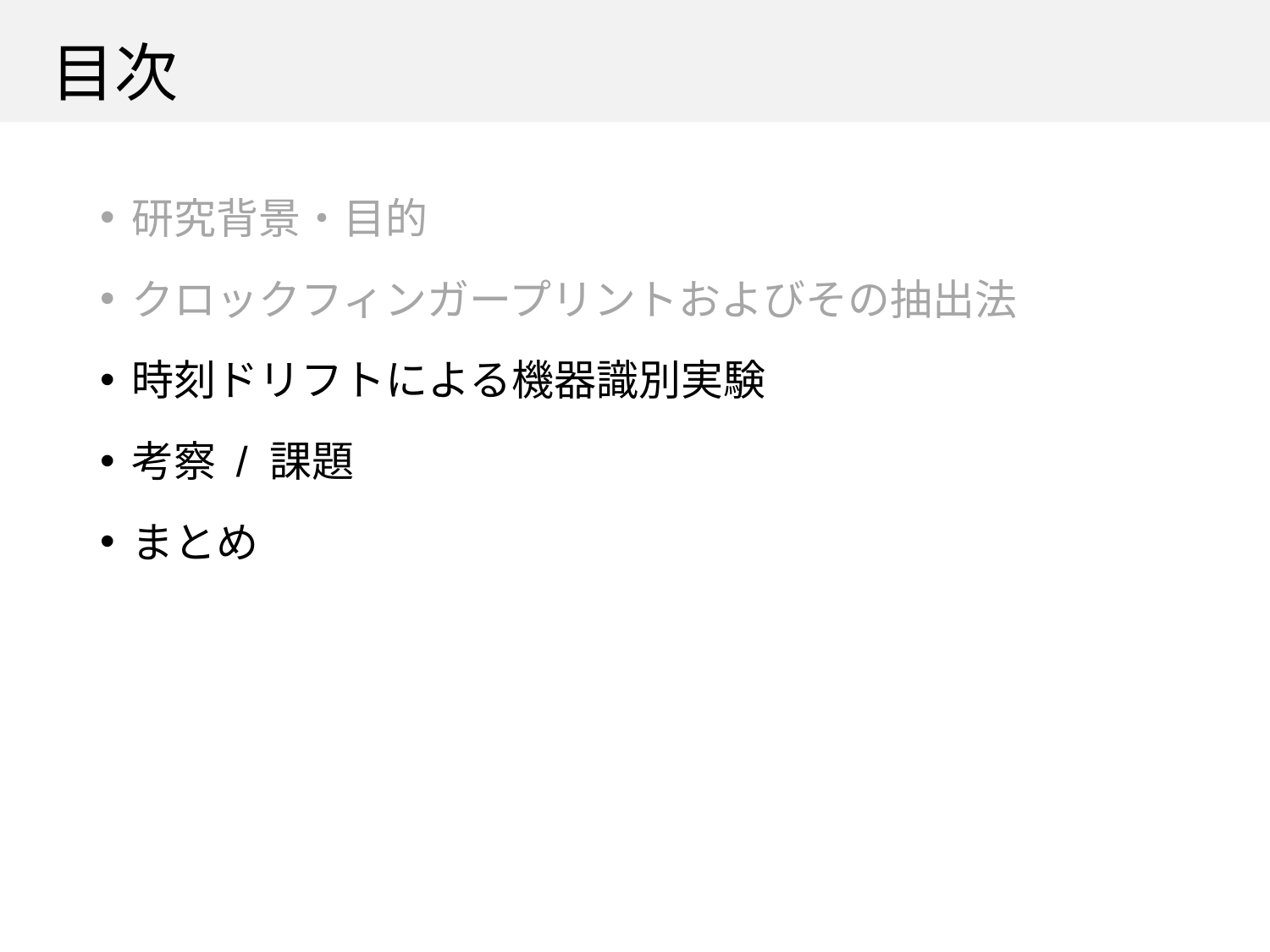

# 目次
研究背景・目的
クロックフィンガープリントおよびその抽出法
時刻ドリフトによる機器識別実験
考察 / 課題
まとめ